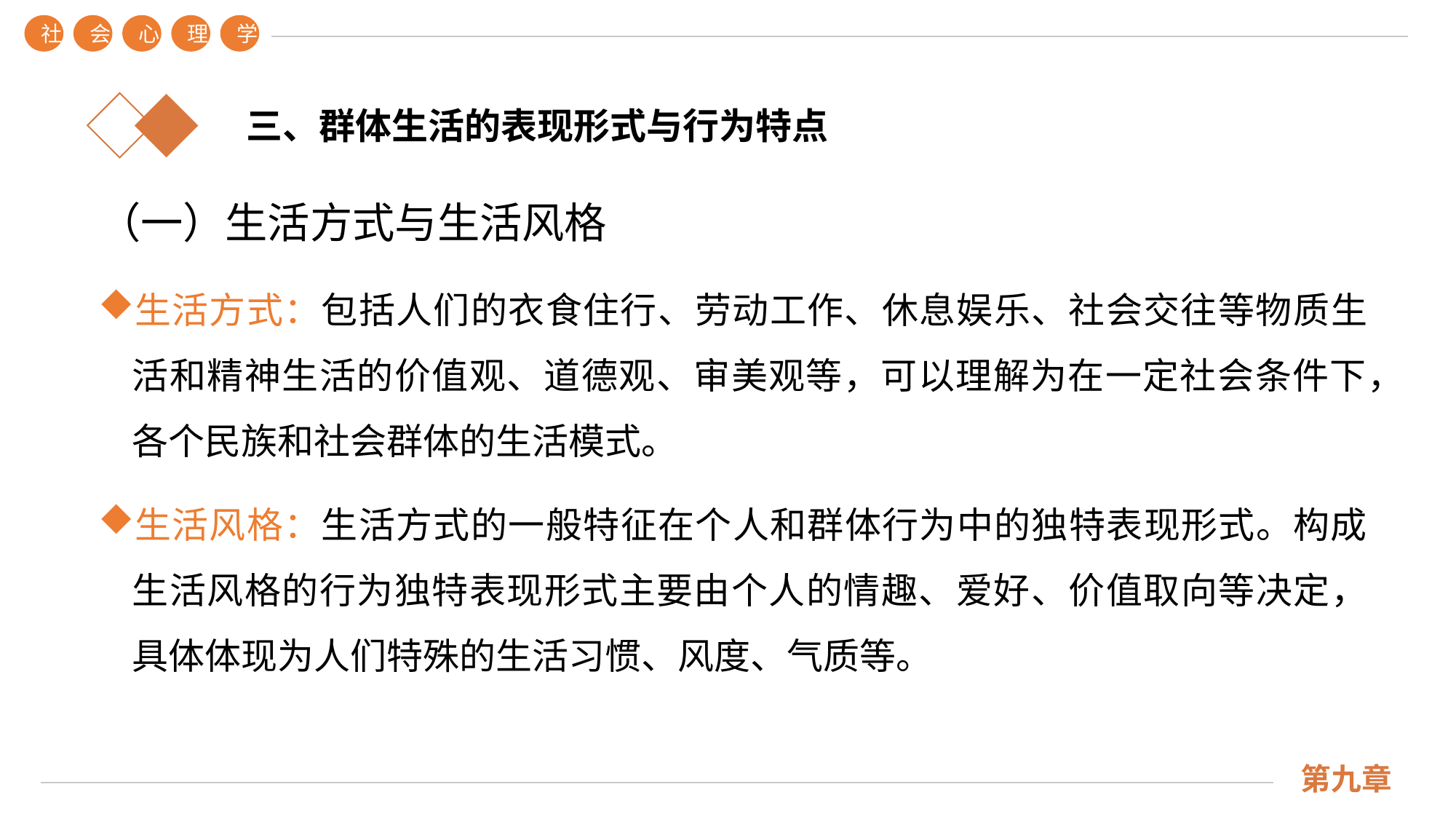

社
会
心
理
学

三、群体生活的表现形式与行为特点
（一）生活方式与生活风格
生活方式：包括人们的衣食住行、劳动工作、休息娱乐、社会交往等物质生活和精神生活的价值观、道德观、审美观等，可以理解为在一定社会条件下，各个民族和社会群体的生活模式。
生活风格：生活方式的一般特征在个人和群体行为中的独特表现形式。构成生活风格的行为独特表现形式主要由个人的情趣、爱好、价值取向等决定，具体体现为人们特殊的生活习惯、风度、气质等。
第九章